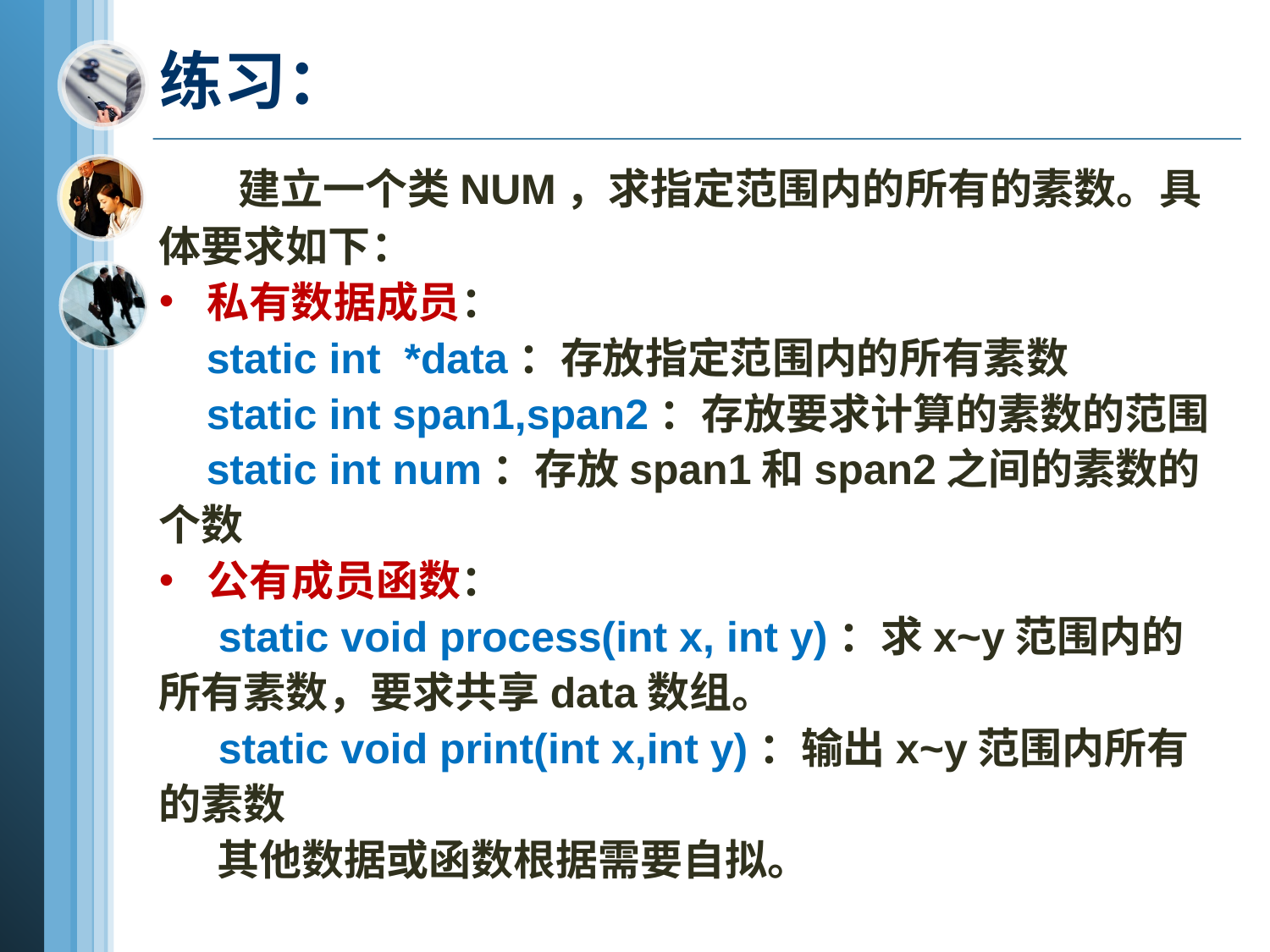

# 练习：
      建立一个类NUM，求指定范围内的所有的素数。具体要求如下：
私有数据成员：
    static int  *data：存放指定范围内的所有素数
    static int span1,span2：存放要求计算的素数的范围
    static int num：存放span1和span2之间的素数的个数
公有成员函数：
     static void process(int x, int y)：求x~y范围内的所有素数，要求共享data数组。
     static void print(int x,int y)：输出x~y范围内所有的素数
     其他数据或函数根据需要自拟。